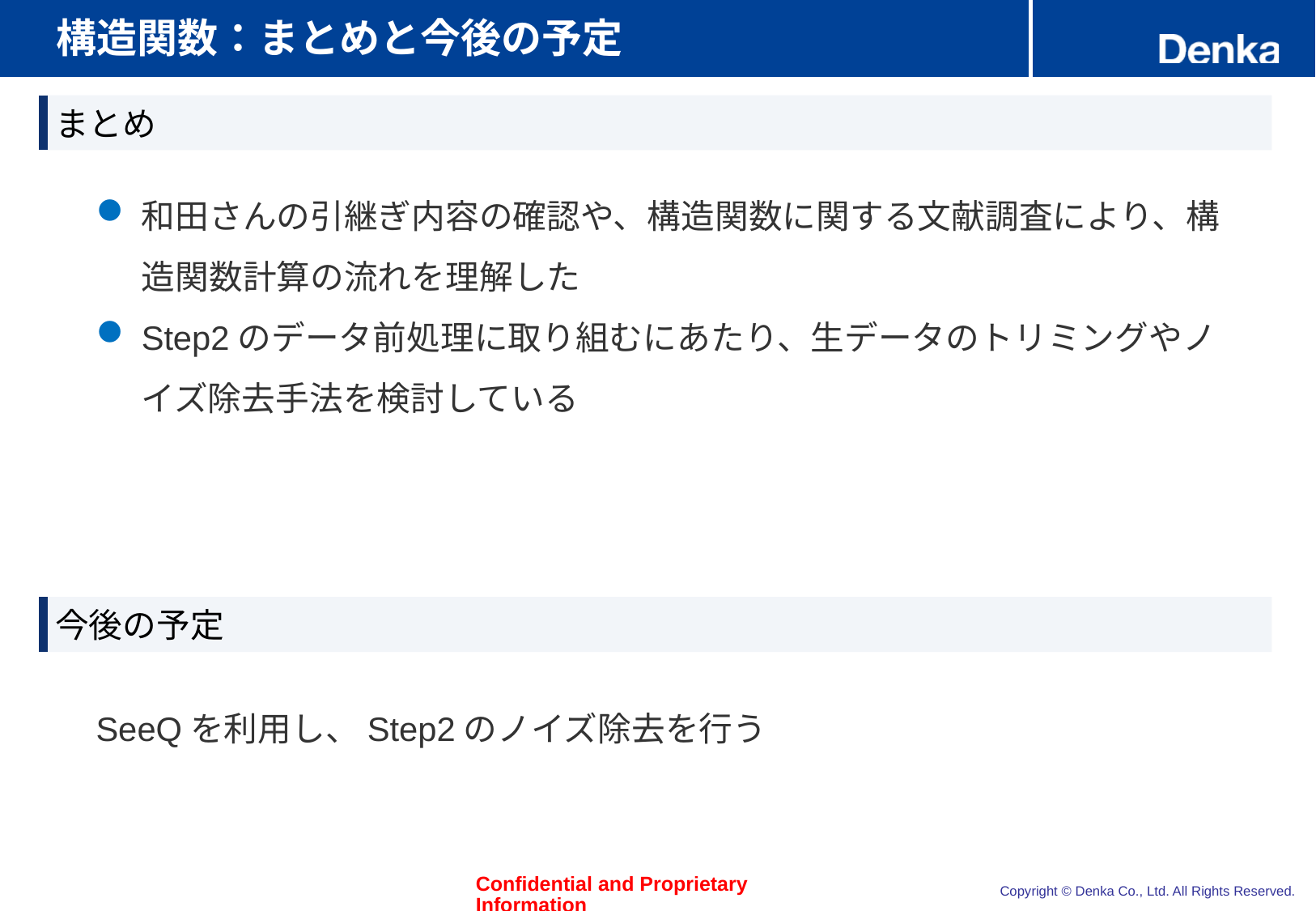

# 構造関数：まとめと今後の予定
まとめ

和田さんの引継ぎ内容の確認や、構造関数に関する文献調査により、構造関数計算の流れを理解した
Step2のデータ前処理に取り組むにあたり、生データのトリミングやノイズ除去手法を検討している
今後の予定

SeeQを利用し、Step2のノイズ除去を行う